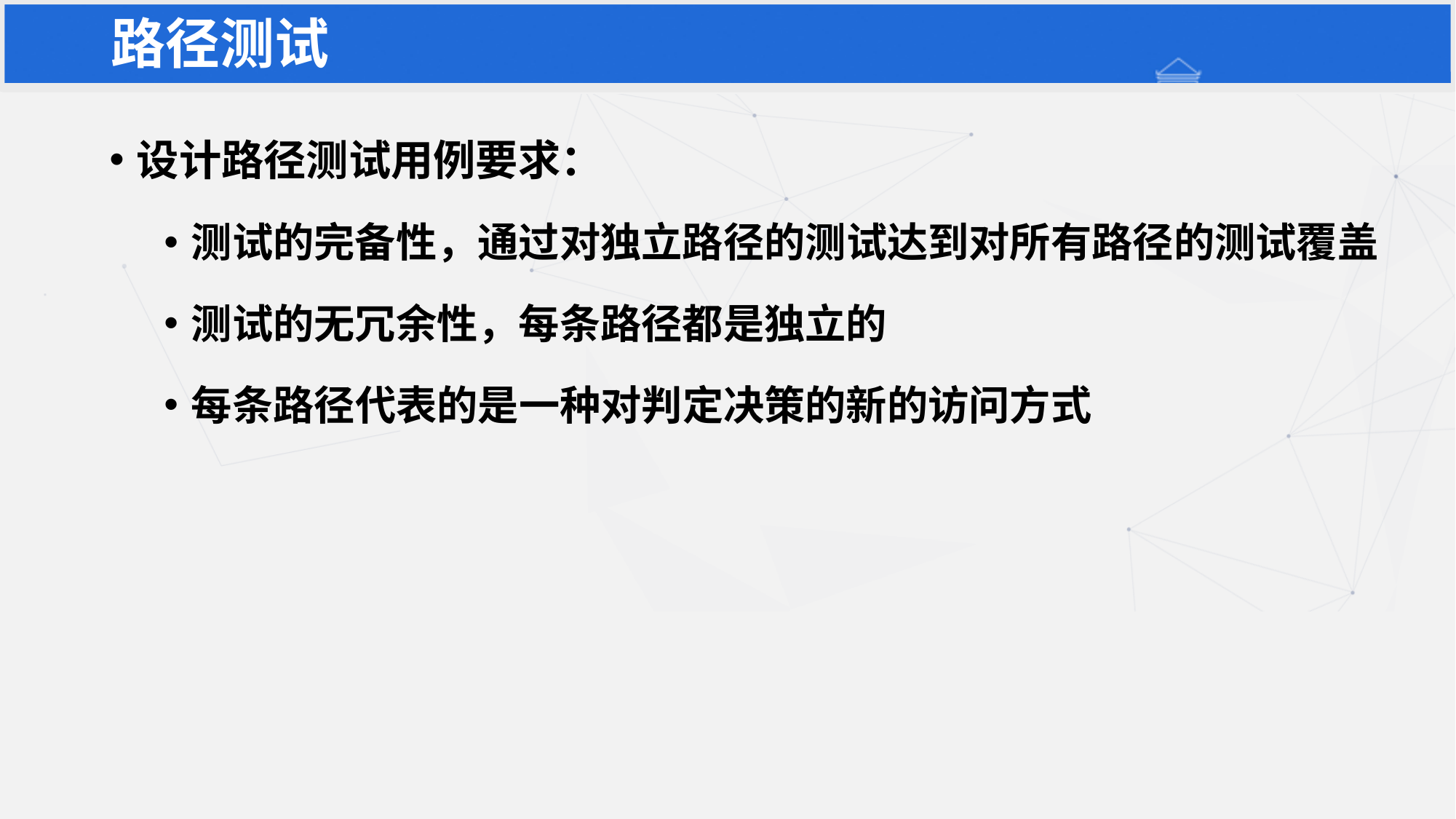

# 路径测试
设计路径测试用例要求：
测试的完备性，通过对独立路径的测试达到对所有路径的测试覆盖
测试的无冗余性，每条路径都是独立的
每条路径代表的是一种对判定决策的新的访问方式